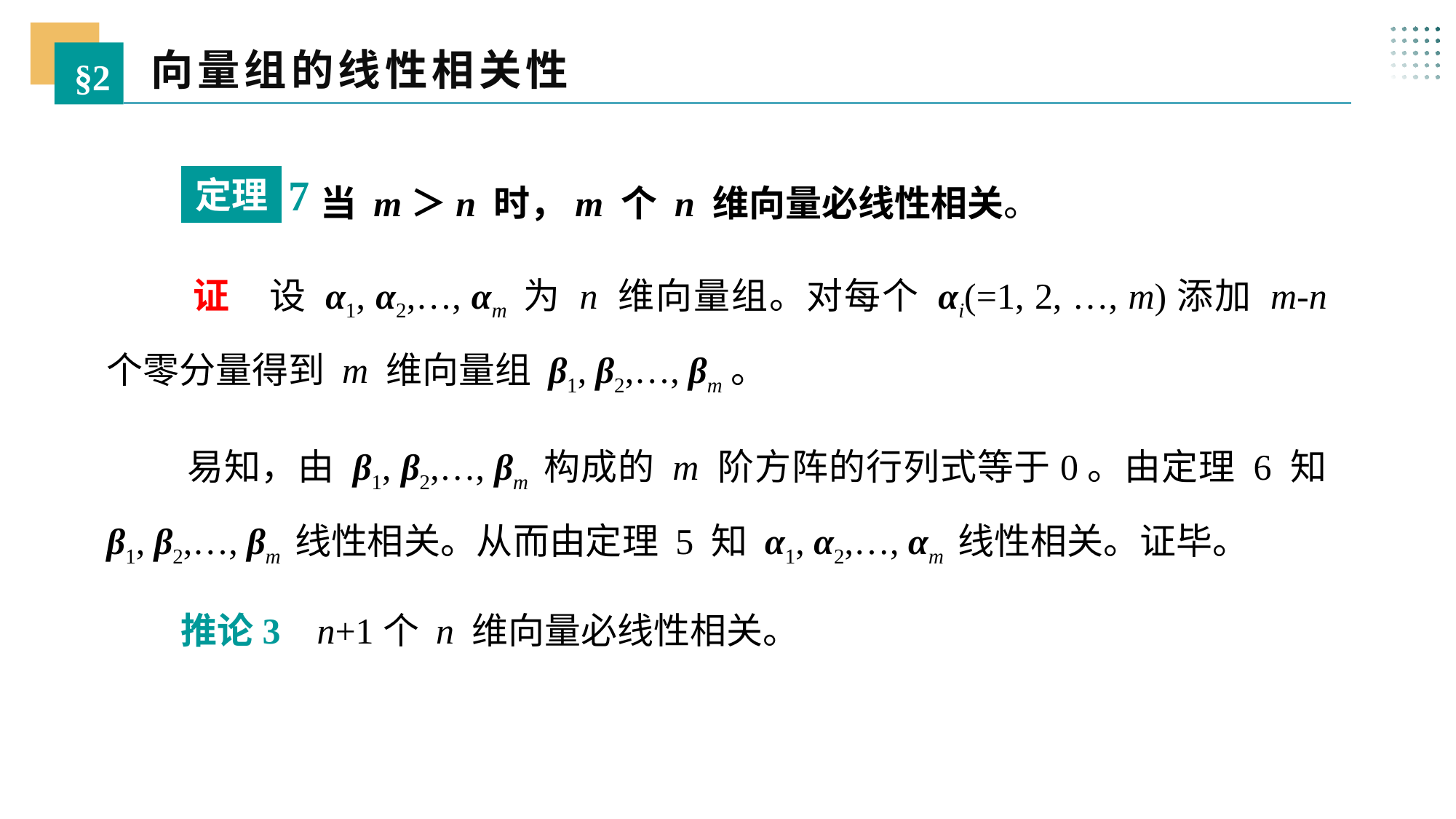

向量组的线性相关性
§2
                         当 m＞n 时，m 个 n 维向量必线性相关。
7

定理
        证    设 α1, α2,…, αm 为 n 维向量组。对每个 αi(=1, 2, …, m)添加 m-n 个零分量得到 m 维向量组 β1, β2,…, βm。
        易知，由 β1, β2,…, βm 构成的 m 阶方阵的行列式等于0。由定理 6 知 β1, β2,…, βm 线性相关。从而由定理 5 知 α1, α2,…, αm 线性相关。证毕。
        推论3    n+1个 n 维向量必线性相关。